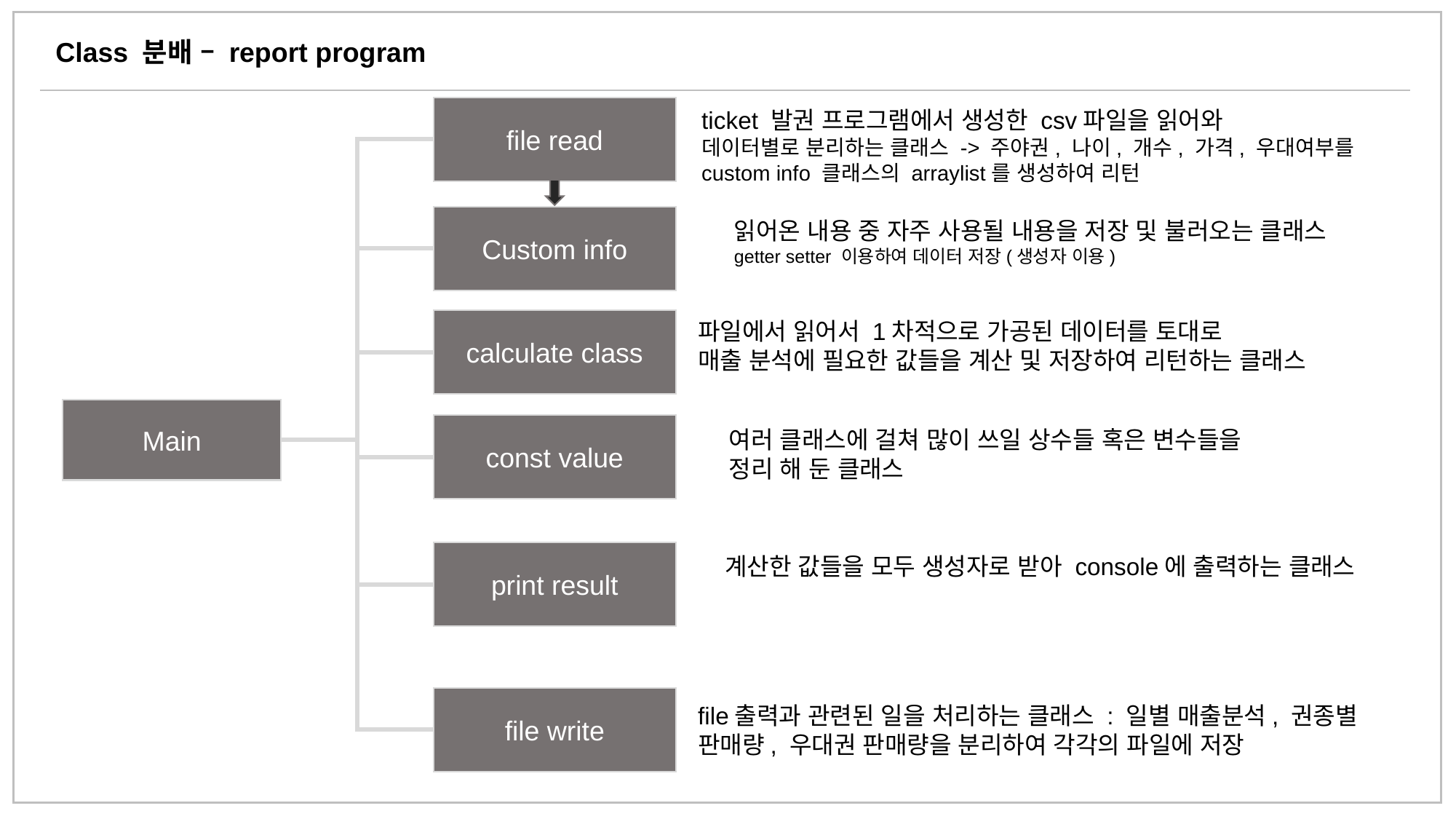

Class 분배 – report program
file read
ticket 발권 프로그램에서 생성한 csv파일을 읽어와
데이터별로 분리하는 클래스 -> 주야권, 나이, 개수, 가격, 우대여부를
custom info 클래스의 arraylist를 생성하여 리턴

Custom info
읽어온 내용 중 자주 사용될 내용을 저장 및 불러오는 클래스
getter setter 이용하여 데이터 저장(생성자 이용)
calculate class
파일에서 읽어서 1차적으로 가공된 데이터를 토대로
매출 분석에 필요한 값들을 계산 및 저장하여 리턴하는 클래스
Main
const value
여러 클래스에 걸쳐 많이 쓰일 상수들 혹은 변수들을
정리 해 둔 클래스
print result
계산한 값들을 모두 생성자로 받아 console에 출력하는 클래스
file write
file출력과 관련된 일을 처리하는 클래스 : 일별 매출분석, 권종별 판매량, 우대권 판매량을 분리하여 각각의 파일에 저장